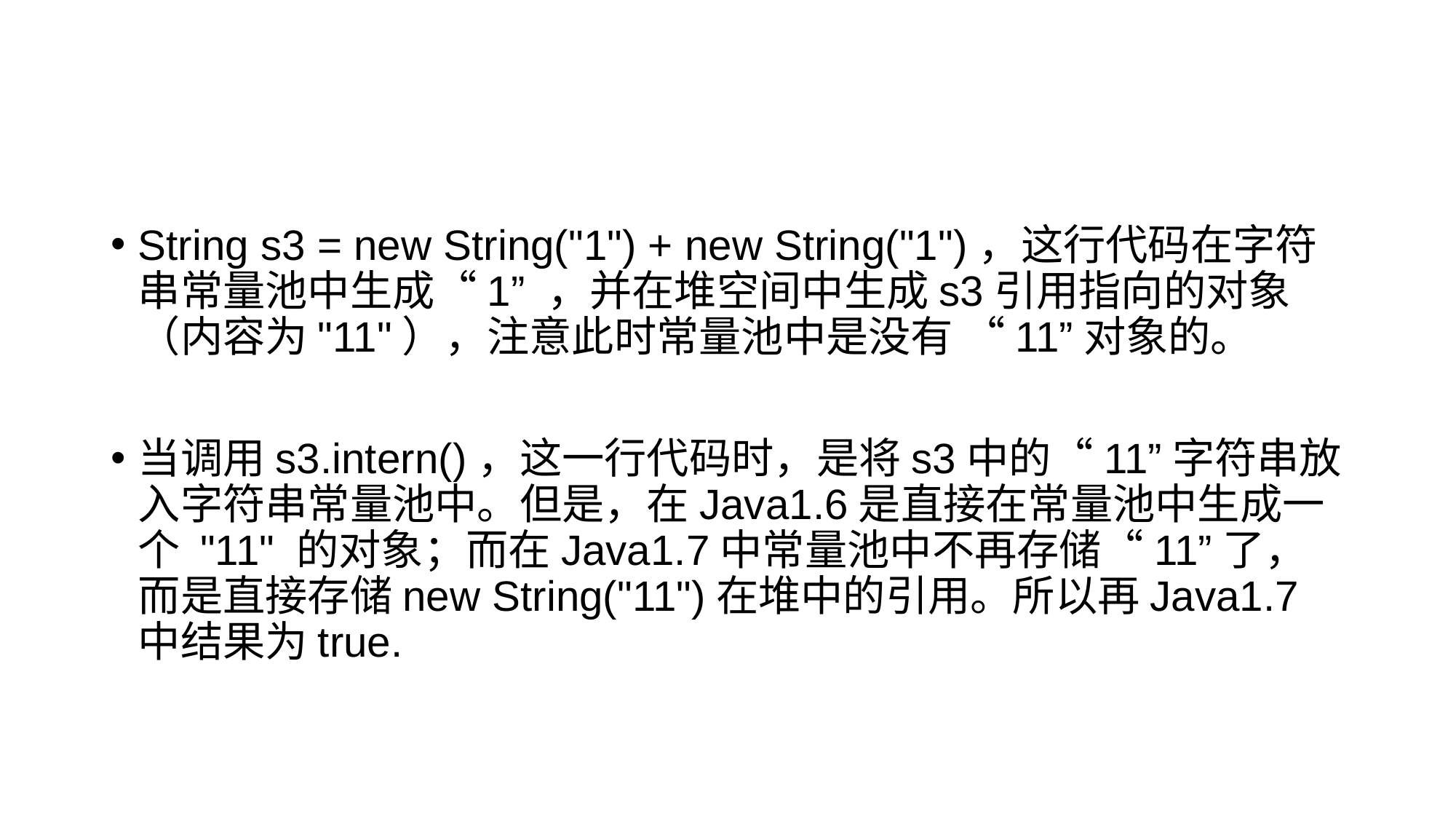

String s3 = new String("1") + new String("1")，这行代码在字符串常量池中生成“1” ，并在堆空间中生成s3引用指向的对象（内容为"11"），注意此时常量池中是没有 “11”对象的。

当调用s3.intern()，这一行代码时，是将s3中的“11”字符串放入字符串常量池中。但是，在Java1.6是直接在常量池中生成一个 "11" 的对象；而在Java1.7中常量池中不再存储“11”了，而是直接存储new String("11")在堆中的引用。所以再Java1.7中结果为true.